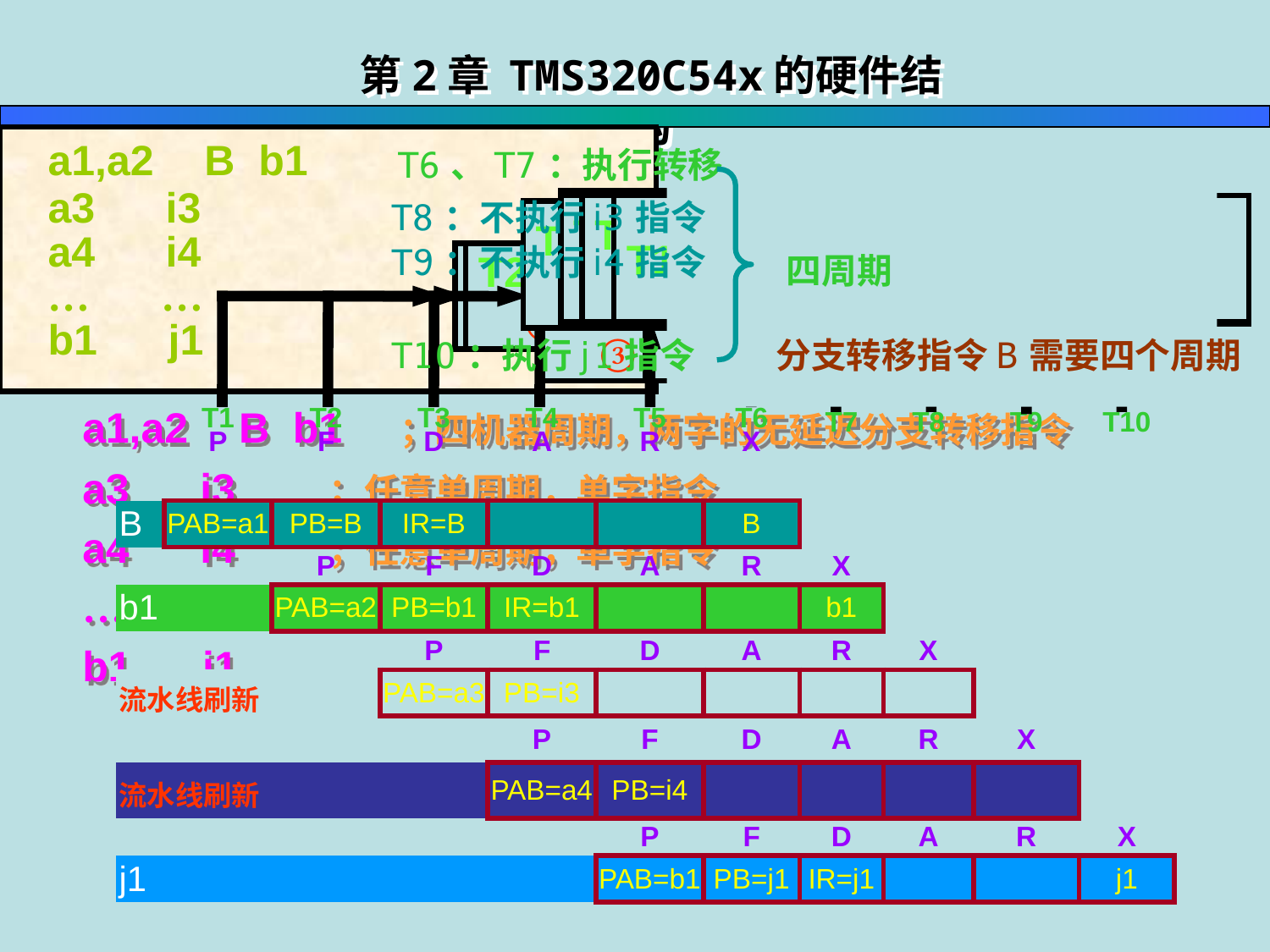

第2章 TMS320C54x的硬件结构

   a1,a2    B  b1
   a3      i3
   a4      i4
   …      …
   b1      j1
T6、T7：执行转移
2. 分支转移的流水线操作

T8：不执行i3指令
需四周期

T6：① 执行指令B
    ② 对j1指令进行取指

T7：进行转移操作
    对j1指令进行译码

T8：i3指令进入执行阶段,
    但不执行

T10：执行j1指令

T9：i4指令进入执行阶段,
    但不执行

T5：① 对i4译码
    ② 转移地址b1加载PAB

T9：不执行i4指令
T3：① 对B指令译码
    ② 取转移地址b1
    ③ a3加载PAB

T4：① 对b1译码
    ② 对i3指令取指

（1）无延迟分支转移
  四周期
T1：将分支转移地址a1加载PAB

T2：① 对指令代码B取指
    ② a2加载PAB

执行B指令
执行j1指令
    地址    指令     注释
     a1,a2    B  b1    ；四机器周期，两字的无延迟分支转移指令
     a3      i3       ；任意单周期，单字指令
     a4      i4       ；任意单周期，单字指令
     …      …
     b1      j1
T10：执行j1指令
  分支转移指令B需要四个周期

|  | T1 P | T2 F | T3 D | T4 A | T5 R | T6 X | T7 | T8 | T9 | T10 |
| --- | --- | --- | --- | --- | --- | --- | --- | --- | --- | --- |
| B | PAB=a1 | PB=B | IR=B |  |  | B |  |  |  |  |
|  |  | P | F | D | A | R | X |  |  |  |
| b1 |  | PAB=a2 | PB=b1 | IR=b1 |  |  | b1 |  |  |  |
|  |  |  | P | F | D | A | R | X |  |  |
| 流水线刷新 |  |  | PAB=a3 | PB=i3 |  |  |  |  |  |  |
|  |  |  |  | P | F | D | A | R | X |  |
| 流水线刷新 |  |  |  | PAB=a4 | PB=i4 |  |  |  |  |  |
|  |  |  |  |  | P | F | D | A | R | X |
| j1 |  |  |  |  | PAB=b1 | PB=j1 | IR=j1 |  |  | j1 |
141